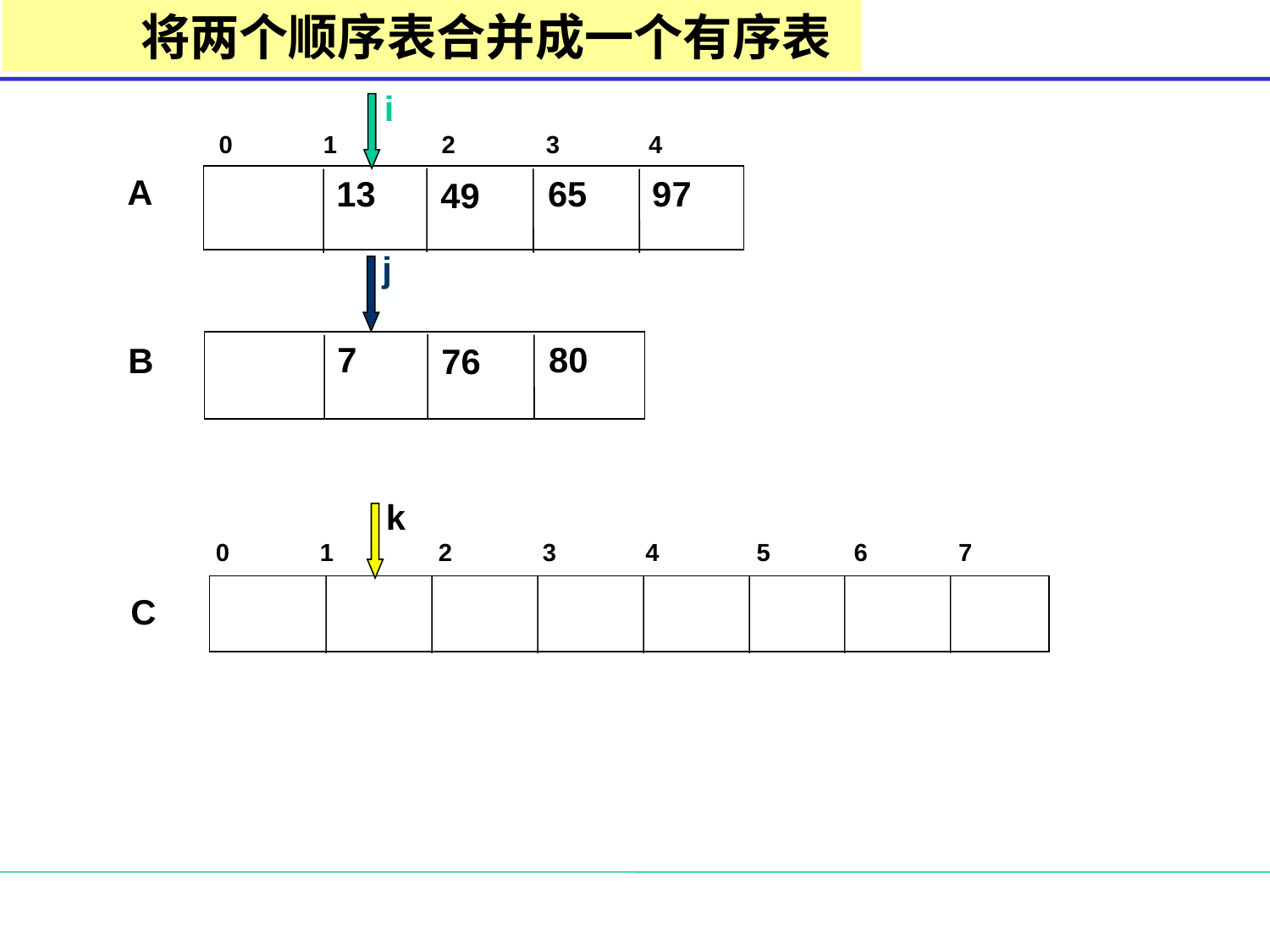

将两个顺序表合并成一个有序表
i

0             1               2             3	       4
A
13
65
97

49

j

7
80
B

76

k

0             1               2             3	       4              5            6             7

C